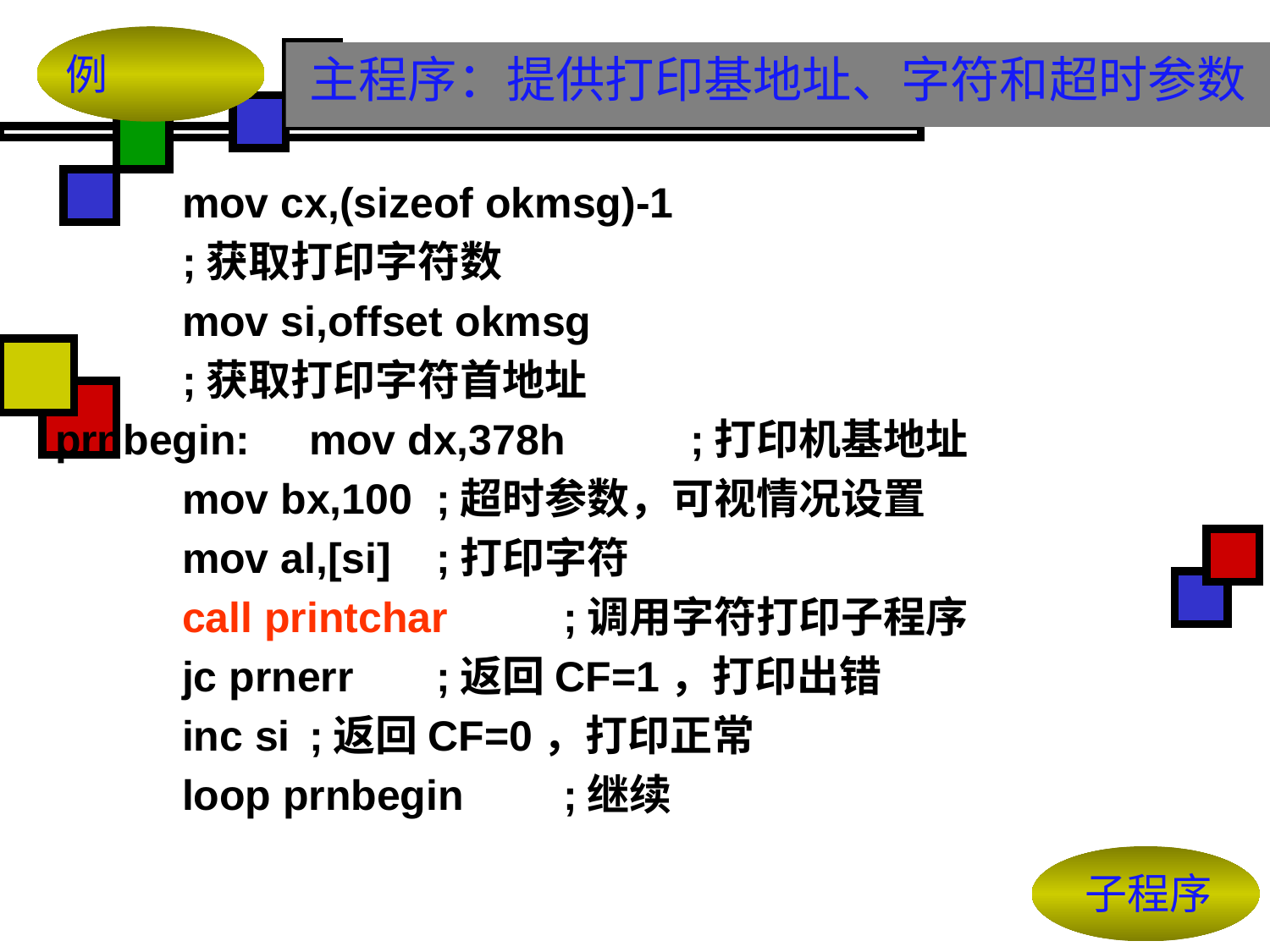

主程序：提供打印基地址、字符和超时参数
# 例
	mov cx,(sizeof okmsg)-1
	;获取打印字符数
	mov si,offset okmsg
	;获取打印字符首地址
prnbegin:	mov dx,378h	;打印机基地址
	mov bx,100	;超时参数，可视情况设置
	mov al,[si]	;打印字符
	call printchar	;调用字符打印子程序
	jc prnerr	;返回CF=1，打印出错
	inc si	;返回CF=0，打印正常
	loop prnbegin	;继续

子程序